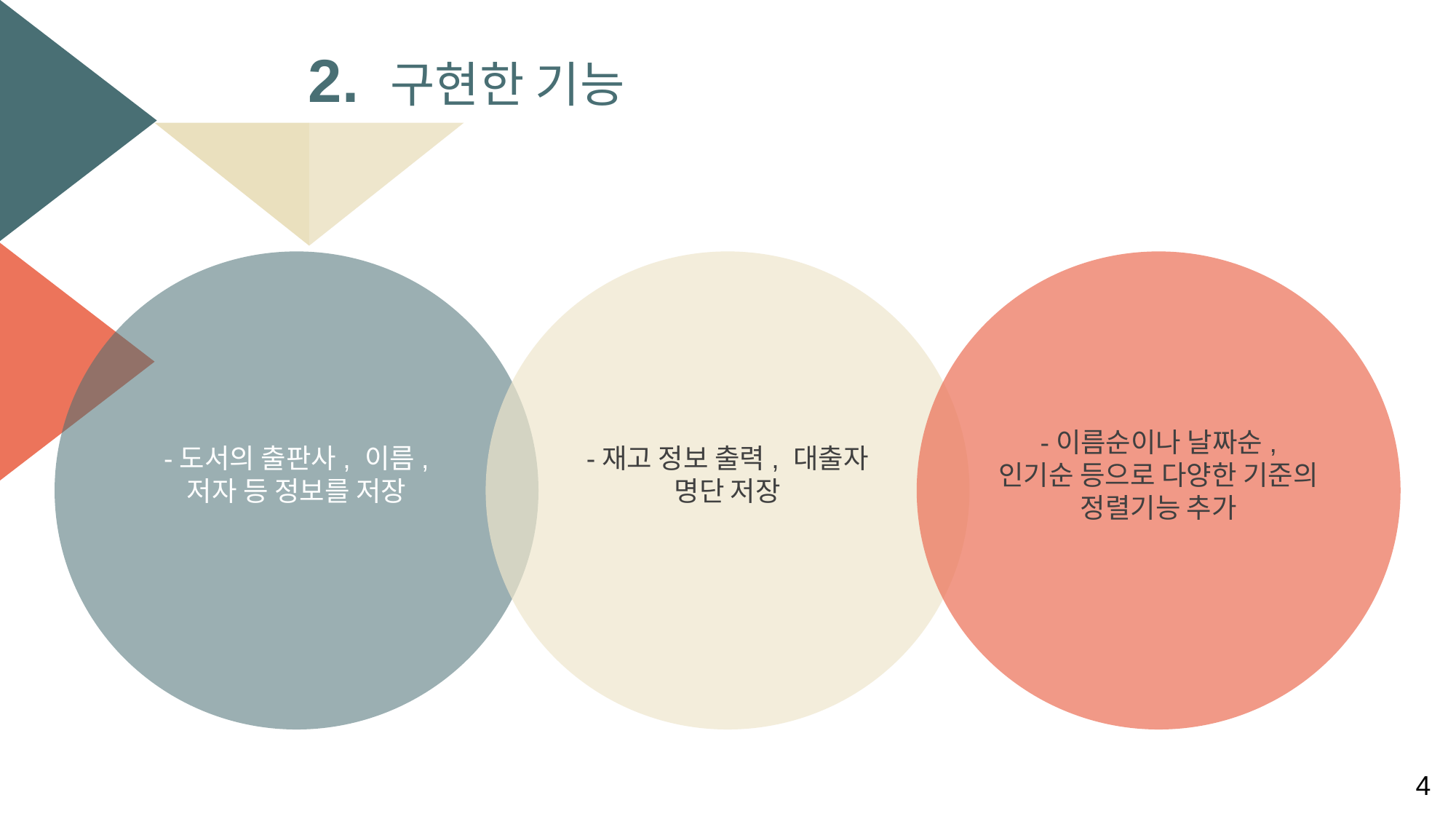

2. 구현한 기능
-도서의 출판사, 이름, 저자 등 정보를 저장

-재고 정보 출력, 대출자 명단 저장

-이름순이나 날짜순, 인기순 등으로 다양한 기준의 정렬기능 추가

4